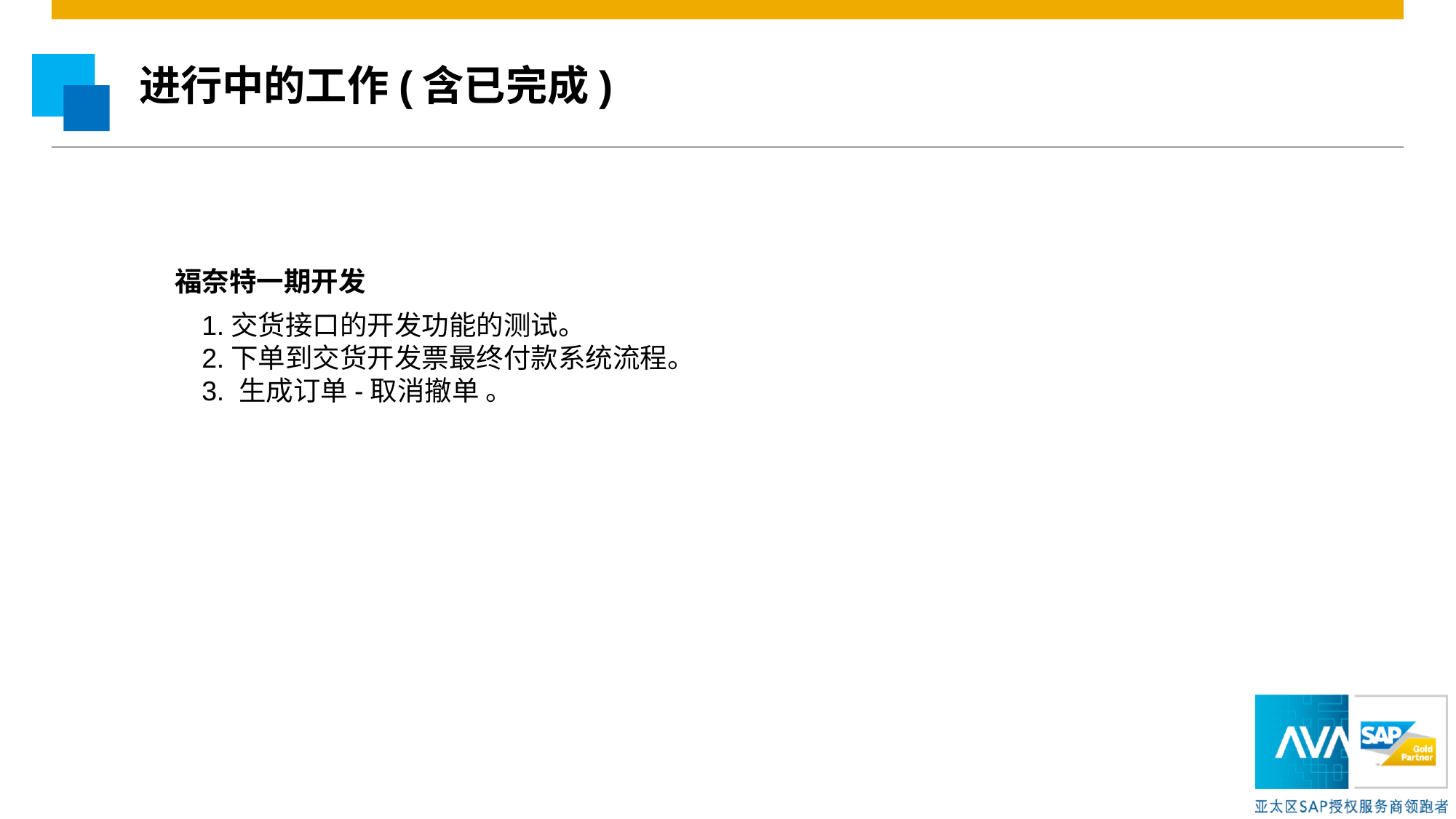

进行中的工作(含已完成)
福奈特一期开发
1.交货接口的开发功能的测试。
2.下单到交货开发票最终付款系统流程。
3. 生成订单-取消撤单 。